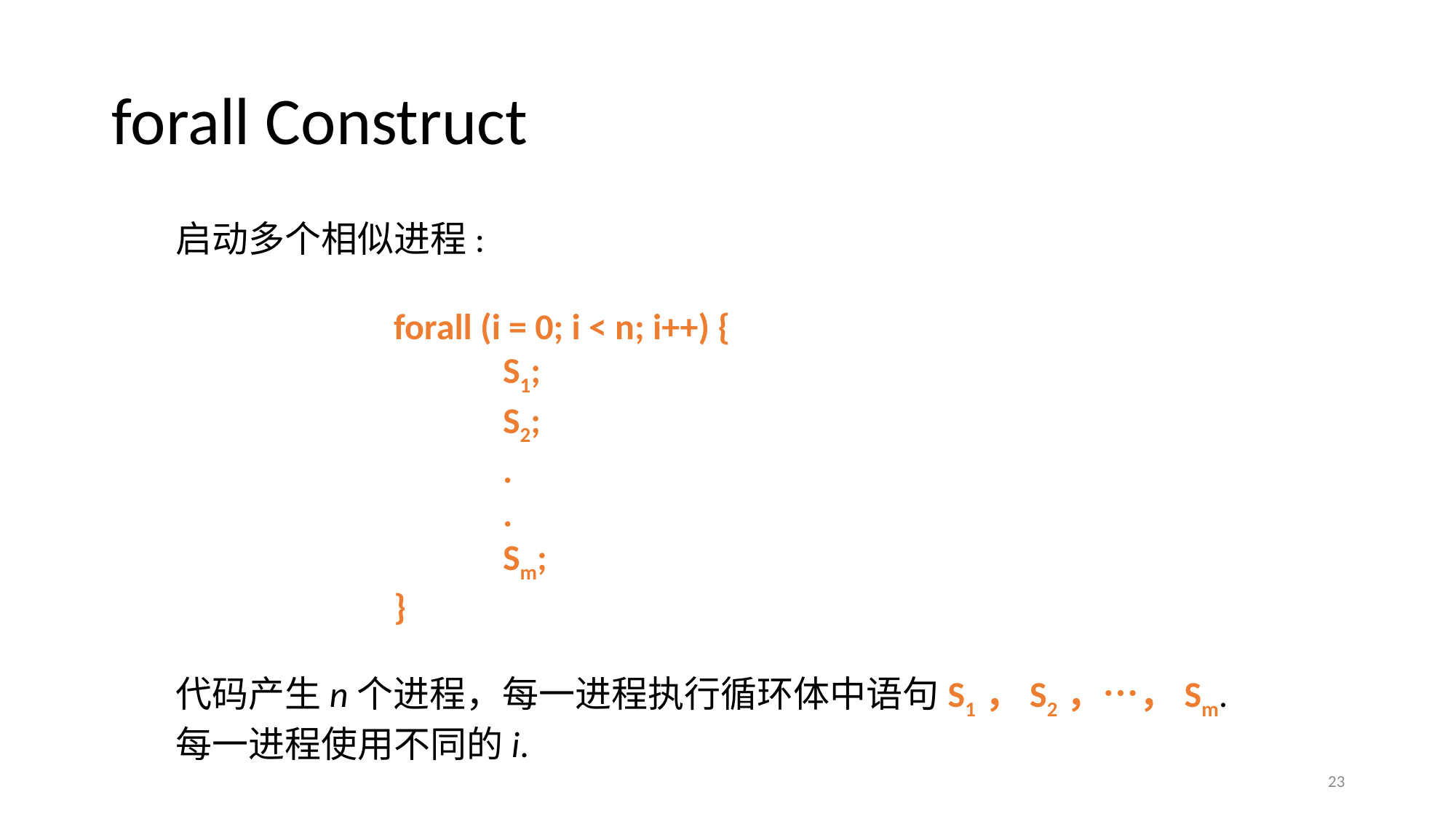

# forall Construct
启动多个相似进程:

		forall (i = 0; i < n; i++) {
			S1;
			S2;
			.
			.
			Sm;
		}

代码产生n个进程，每一进程执行循环体中语句S1，S2，…，Sm. 每一进程使用不同的i.
23